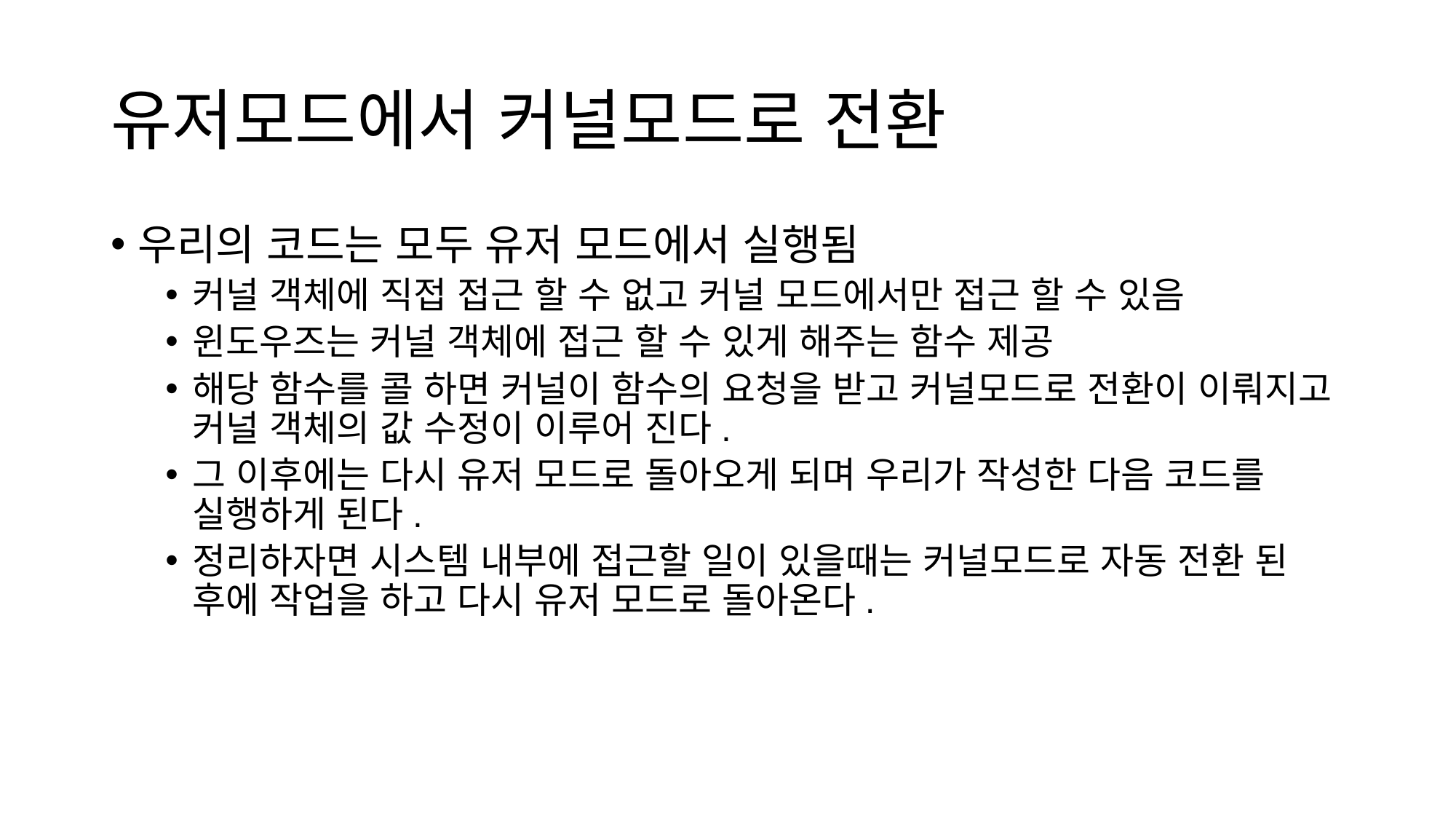

# 유저모드에서 커널모드로 전환
우리의 코드는 모두 유저 모드에서 실행됨
커널 객체에 직접 접근 할 수 없고 커널 모드에서만 접근 할 수 있음
윈도우즈는 커널 객체에 접근 할 수 있게 해주는 함수 제공
해당 함수를 콜 하면 커널이 함수의 요청을 받고 커널모드로 전환이 이뤄지고 커널 객체의 값 수정이 이루어 진다.
그 이후에는 다시 유저 모드로 돌아오게 되며 우리가 작성한 다음 코드를 실행하게 된다.
정리하자면 시스템 내부에 접근할 일이 있을때는 커널모드로 자동 전환 된 후에 작업을 하고 다시 유저 모드로 돌아온다.